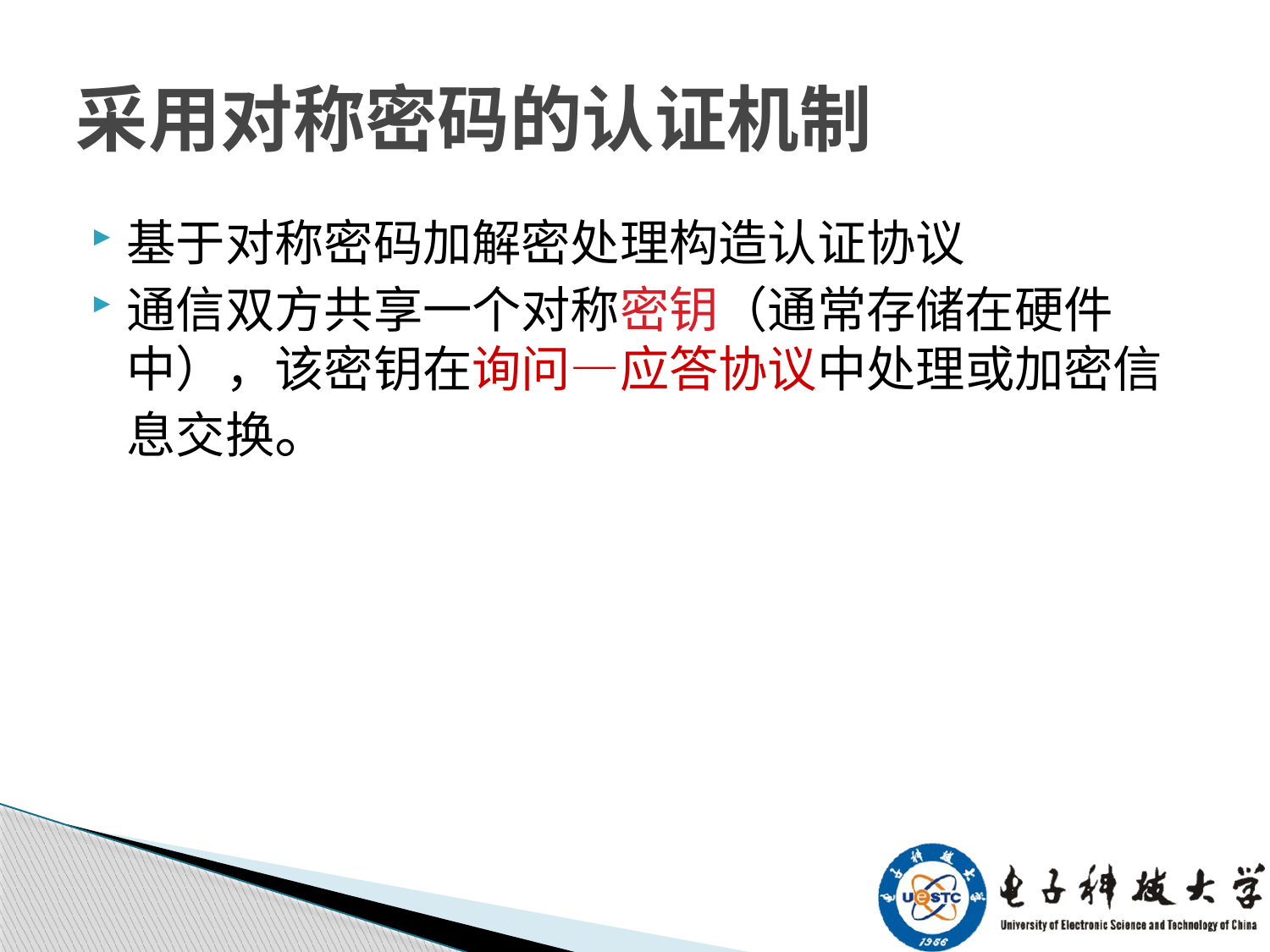

# 采用对称密码的认证机制
基于对称密码加解密处理构造认证协议
通信双方共享一个对称密钥（通常存储在硬件中），该密钥在询问—应答协议中处理或加密信息交换。